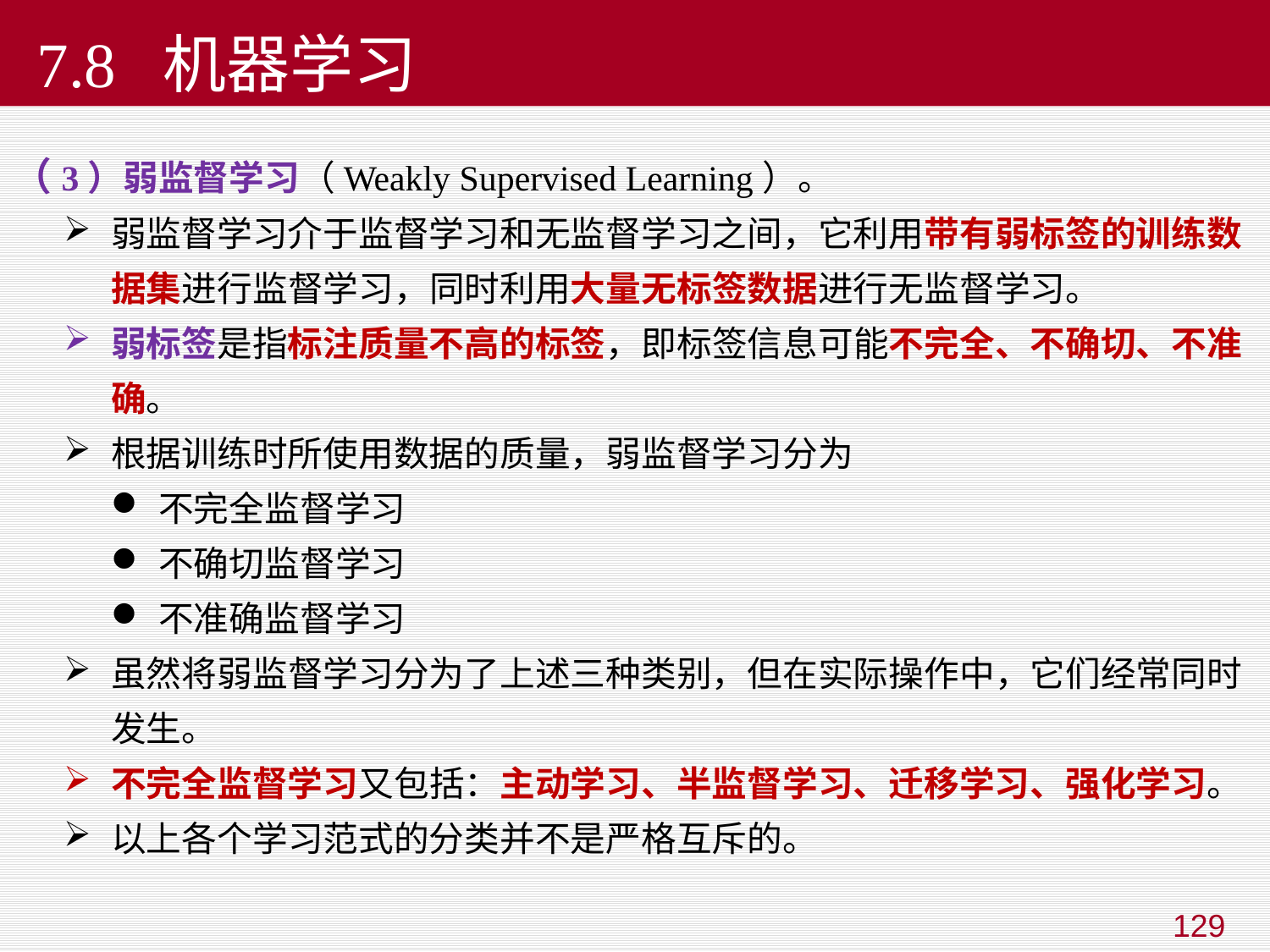

7.8  机器学习
（3）弱监督学习（Weakly Supervised Learning）。
弱监督学习介于监督学习和无监督学习之间，它利用带有弱标签的训练数据集进行监督学习，同时利用大量无标签数据进行无监督学习。
弱标签是指标注质量不高的标签，即标签信息可能不完全、不确切、不准确。
根据训练时所使用数据的质量，弱监督学习分为
不完全监督学习
不确切监督学习
不准确监督学习
虽然将弱监督学习分为了上述三种类别，但在实际操作中，它们经常同时发生。
不完全监督学习又包括：主动学习、半监督学习、迁移学习、强化学习。
以上各个学习范式的分类并不是严格互斥的。

129